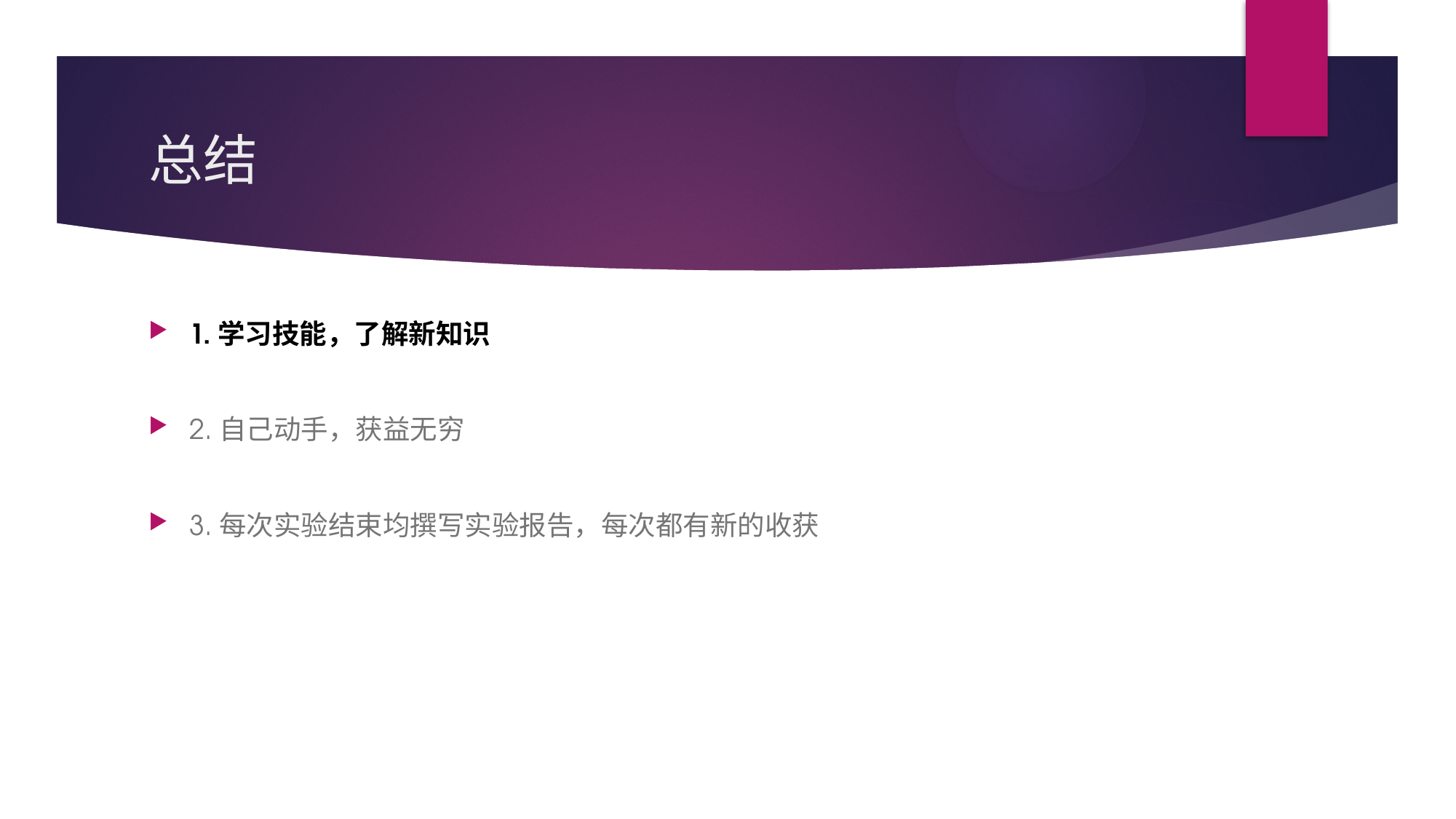

# 总结
1.学习技能，了解新知识

2.自己动手，获益无穷

3.每次实验结束均撰写实验报告，每次都有新的收获